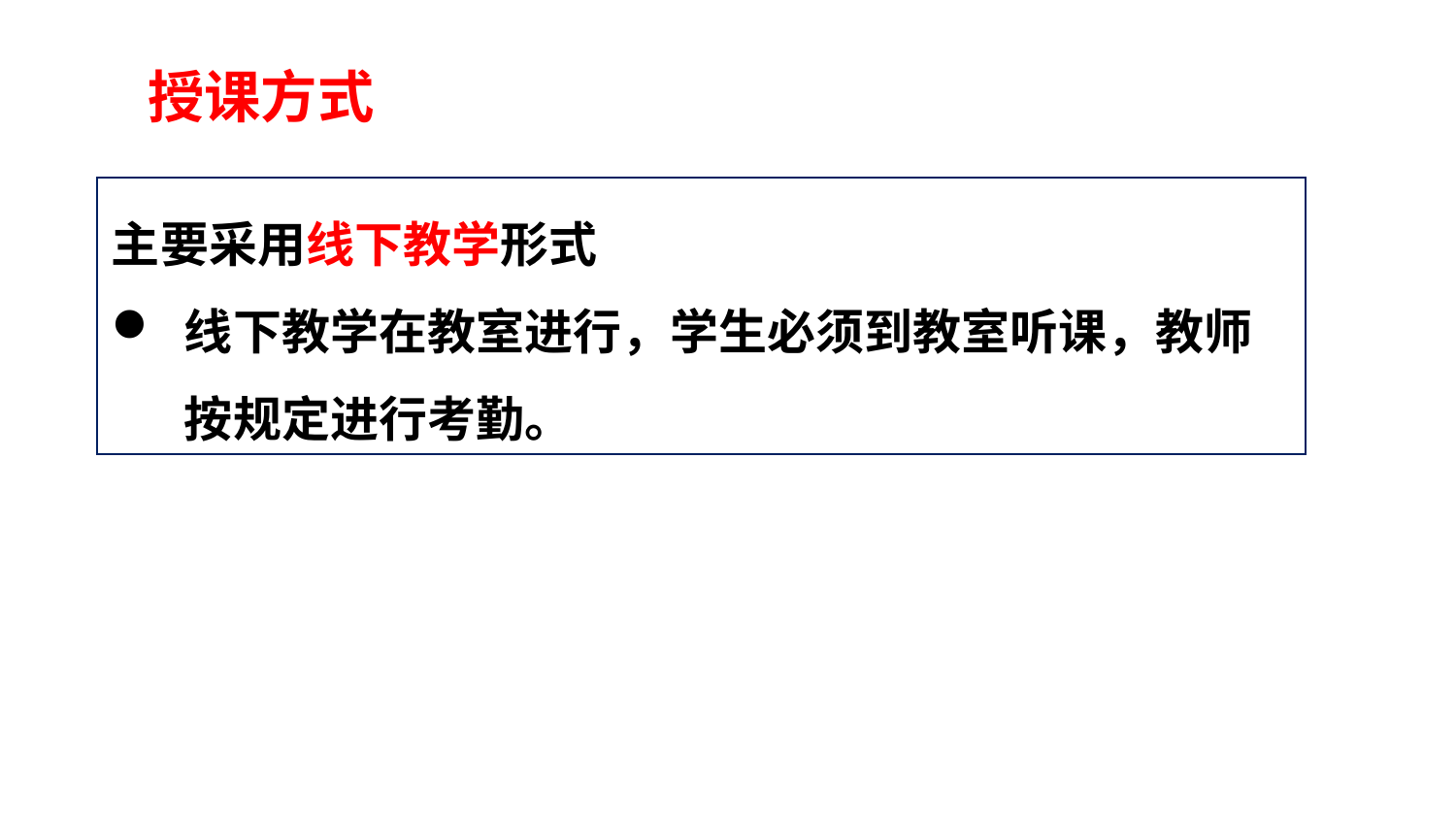

授课方式
主要采用线下教学形式
线下教学在教室进行，学生必须到教室听课，教师按规定进行考勤。